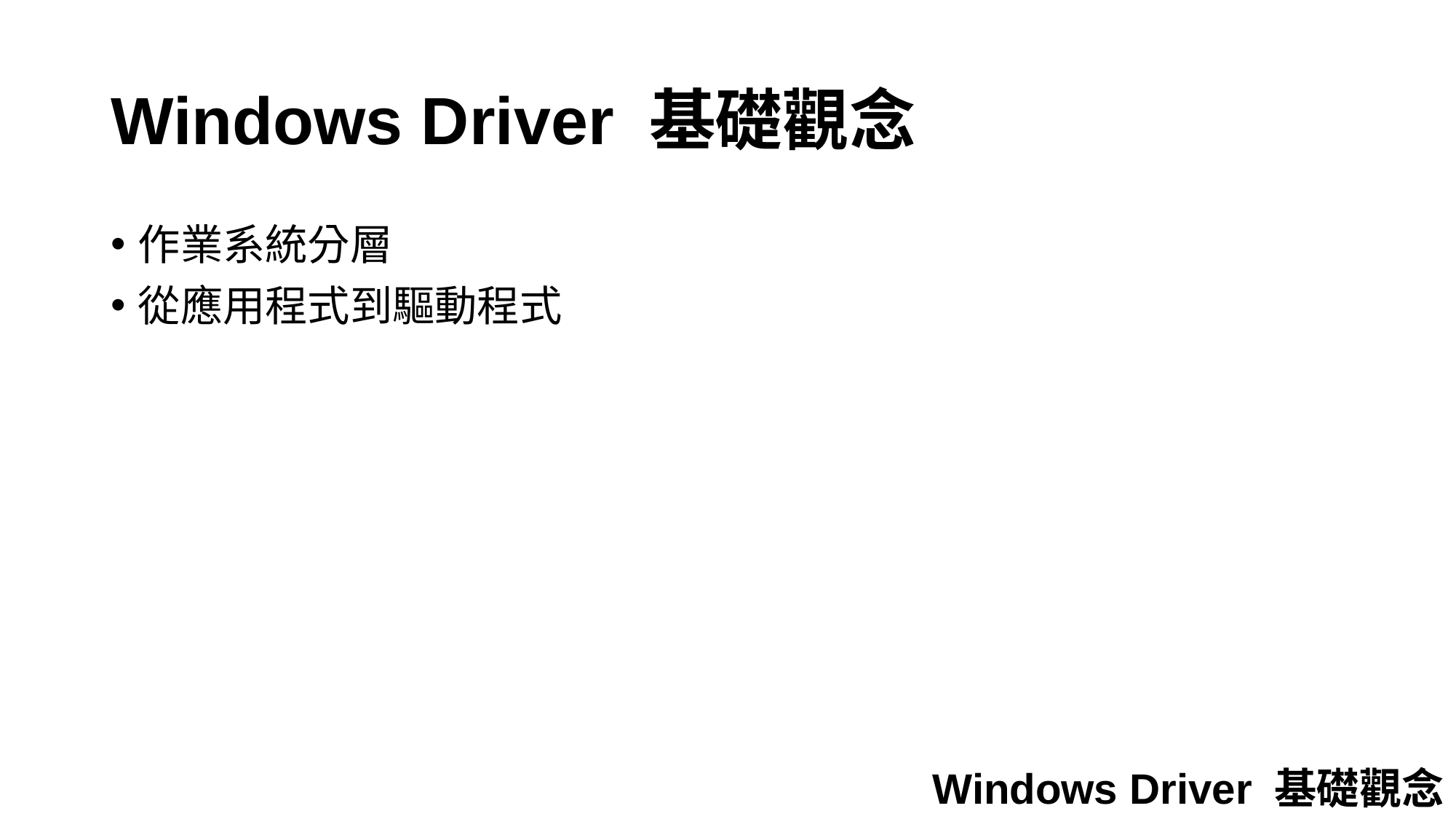

# Windows Driver 基礎觀念
作業系統分層
從應用程式到驅動程式
Windows Driver 基礎觀念